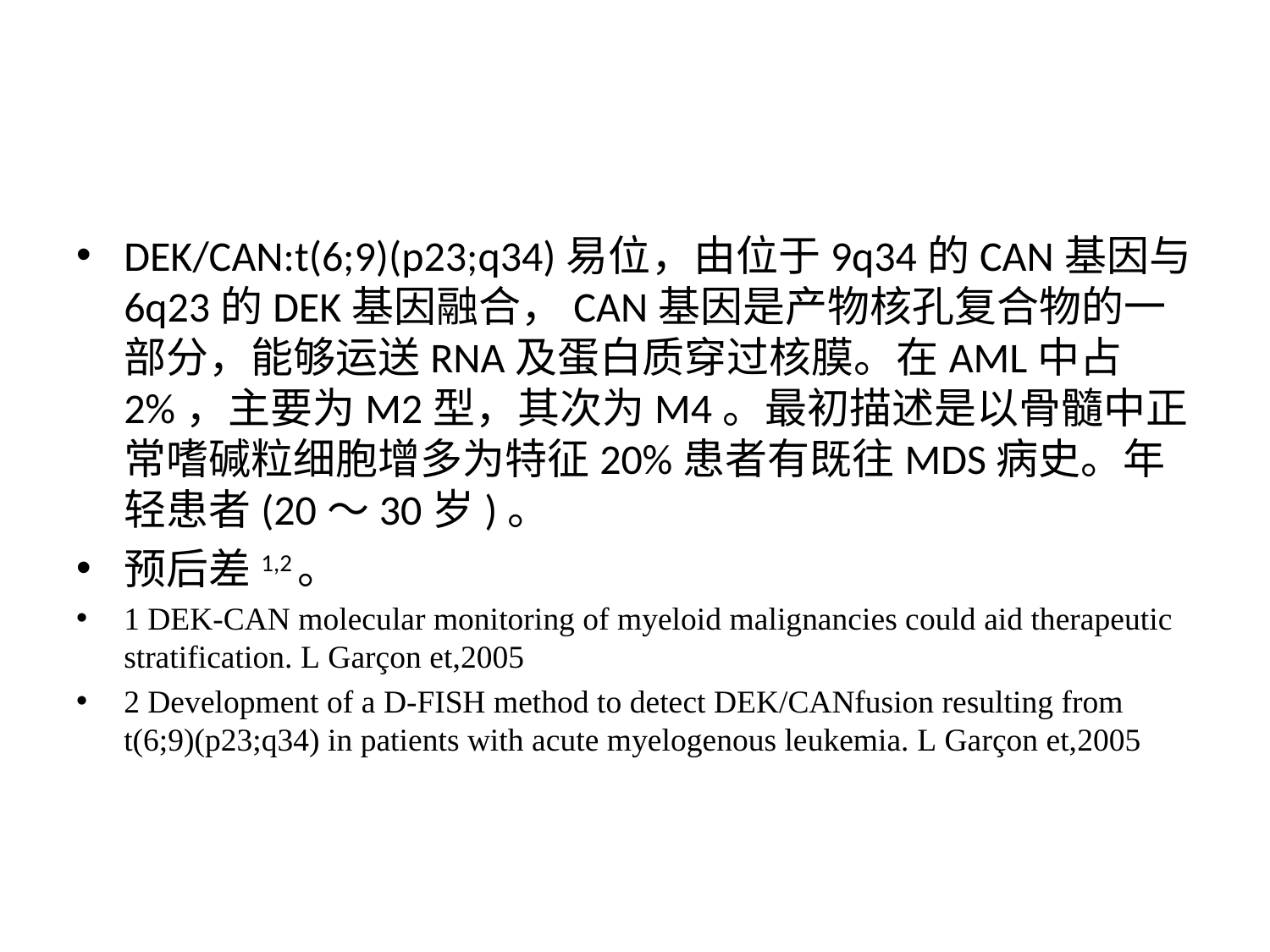

#
DEK/CAN:t(6;9)(p23;q34)易位，由位于9q34的CAN基因与6q23的DEK基因融合，CAN基因是产物核孔复合物的一部分，能够运送RNA及蛋白质穿过核膜。在AML中占2%，主要为M2型，其次为M4。最初描述是以骨髓中正常嗜碱粒细胞增多为特征20%患者有既往MDS病史。年轻患者(20～30岁)。
预后差1,2。
1 DEK-CAN molecular monitoring of myeloid malignancies could aid therapeutic stratification. L Garçon et,2005
2 Development of a D-FISH method to detect DEK/CANfusion resulting from t(6;9)(p23;q34) in patients with acute myelogenous leukemia. L Garçon et,2005